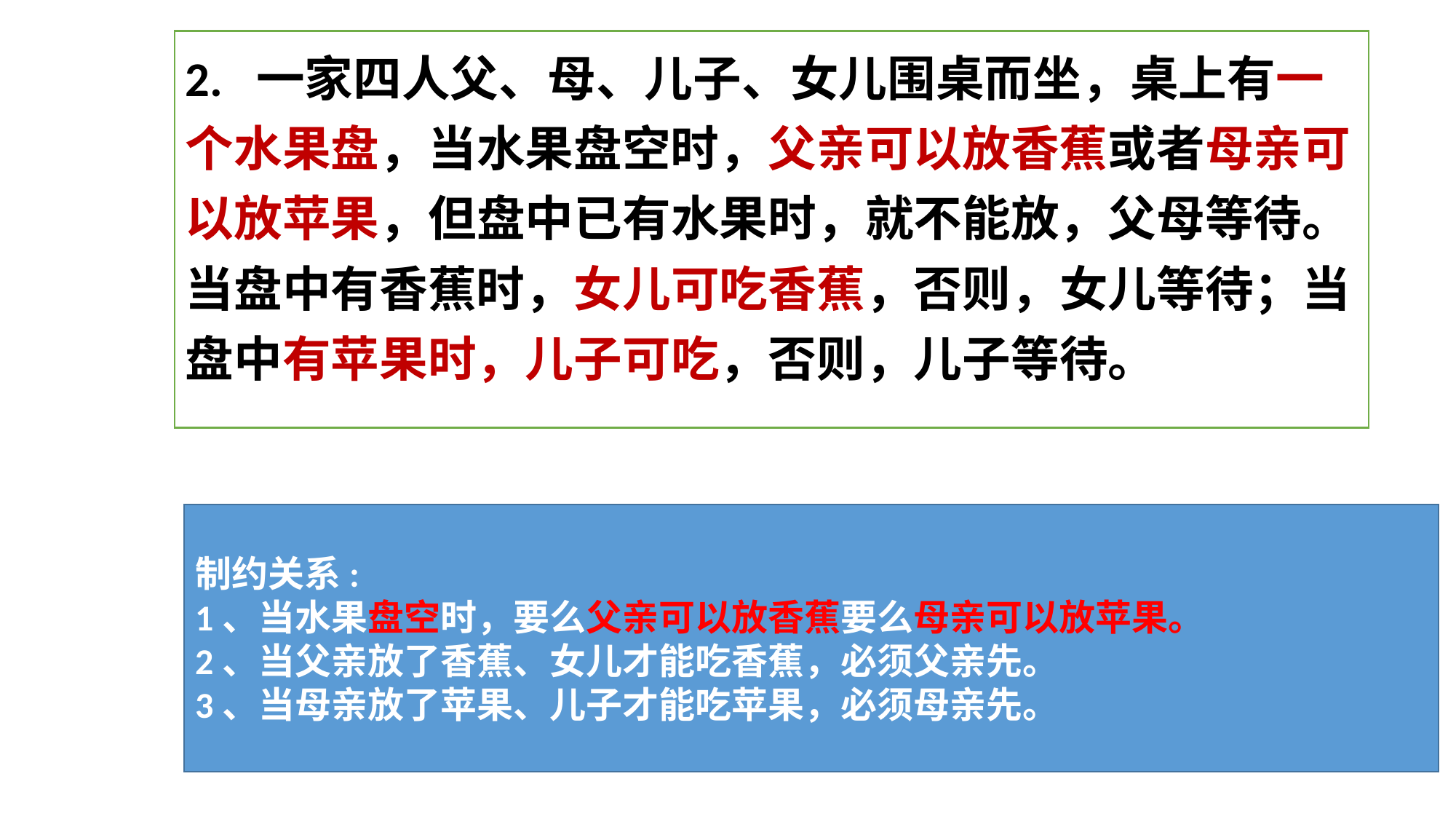

2.  一家四人父、母、儿子、女儿围桌而坐，桌上有一个水果盘，当水果盘空时，父亲可以放香蕉或者母亲可以放苹果，但盘中已有水果时，就不能放，父母等待。当盘中有香蕉时，女儿可吃香蕉，否则，女儿等待；当盘中有苹果时，儿子可吃，否则，儿子等待。
制约关系:
1、当水果盘空时，要么父亲可以放香蕉要么母亲可以放苹果。
2、当父亲放了香蕉、女儿才能吃香蕉，必须父亲先。
3、当母亲放了苹果、儿子才能吃苹果，必须母亲先。